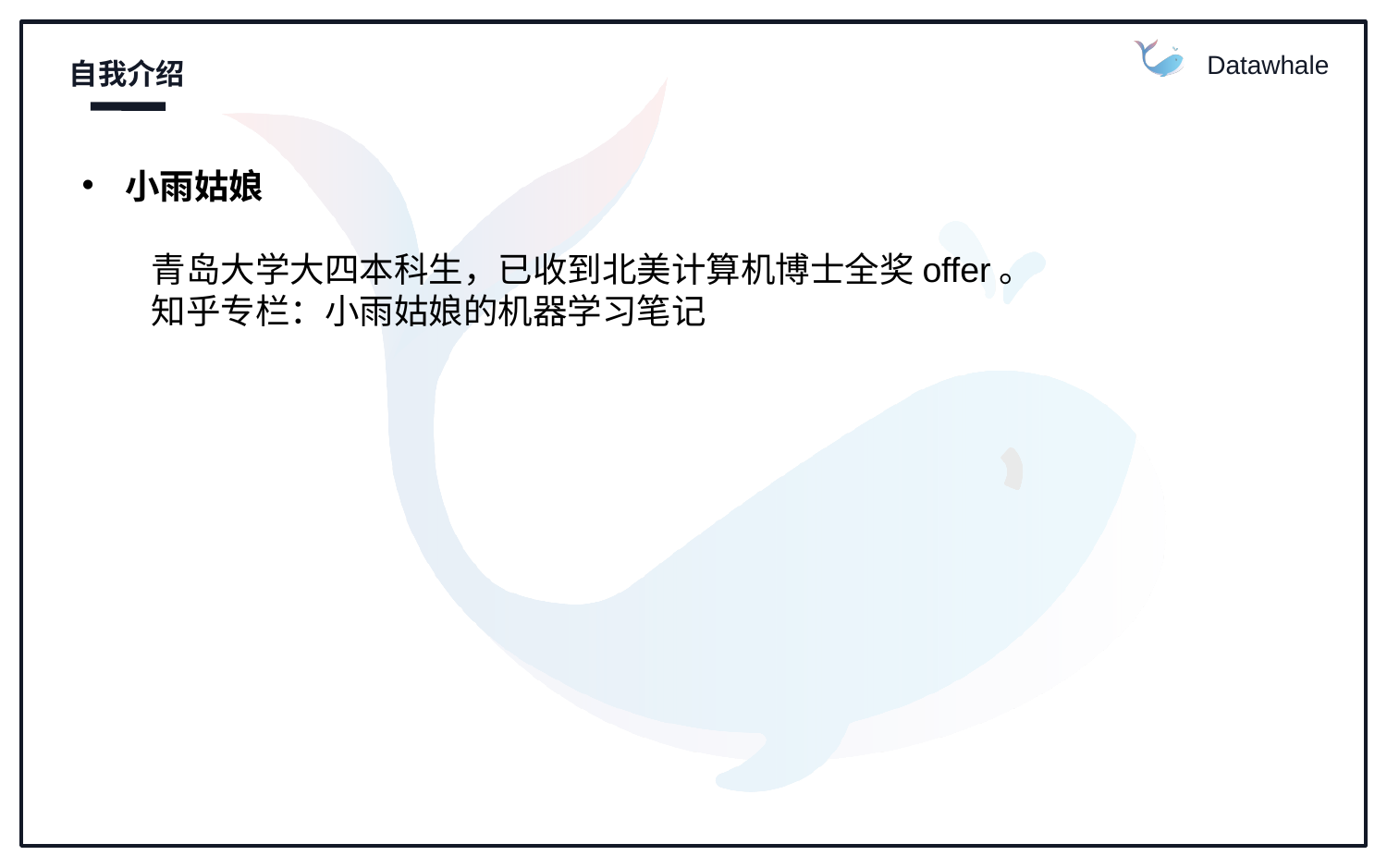

Datawhale

自我介绍

小雨姑娘

青岛大学大四本科生，已收到北美计算机博士全奖offer。
知乎专栏：小雨姑娘的机器学习笔记